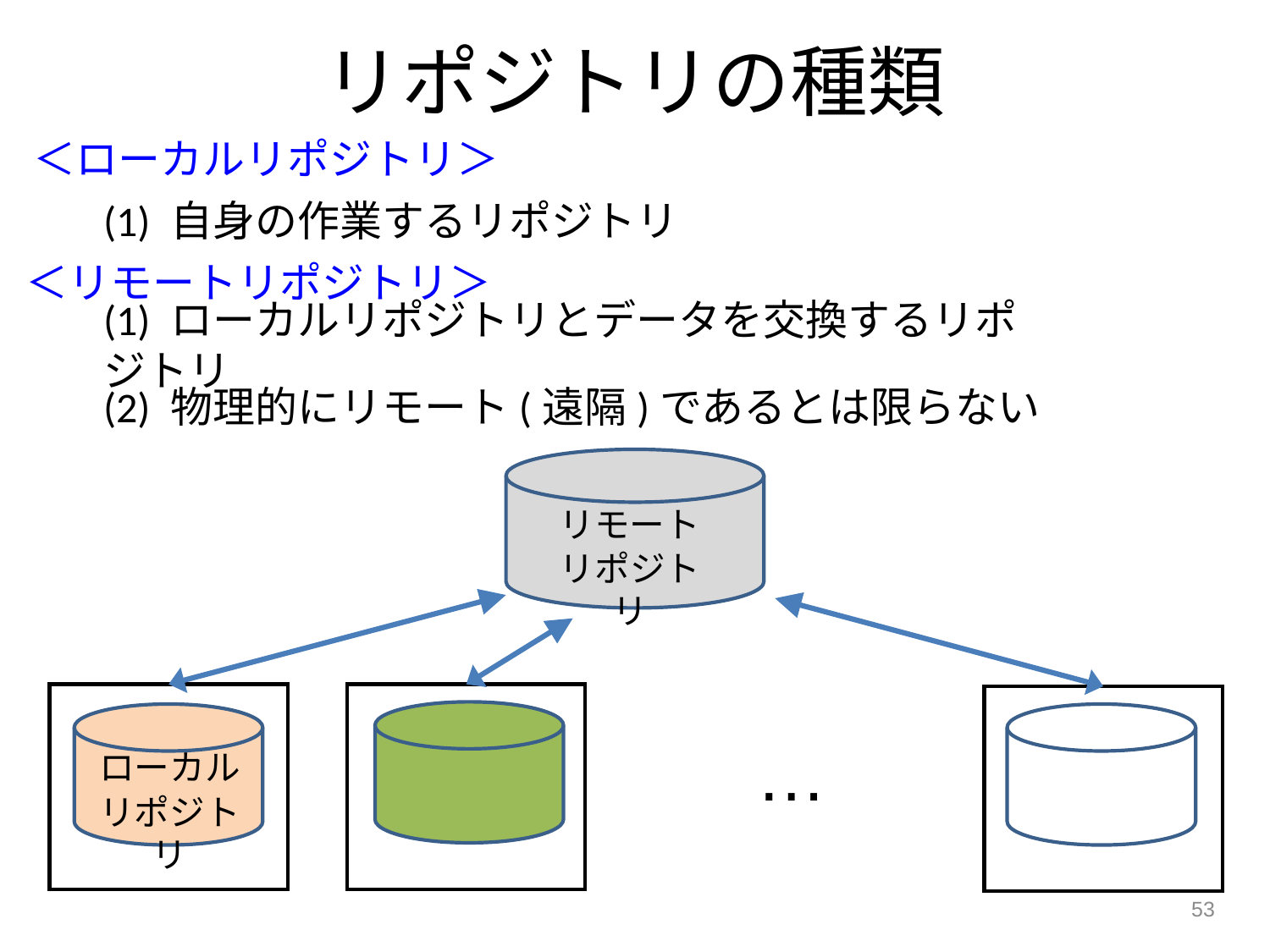

リポジトリの種類
＜ローカルリポジトリ＞
(1) 自身の作業するリポジトリ
＜リモートリポジトリ＞
(1) ローカルリポジトリとデータを交換するリポジトリ
(2) 物理的にリモート(遠隔)であるとは限らない

リモート
リポジトリ

開発者
開発者
開発者
…
ローカル
リポジトリ
53